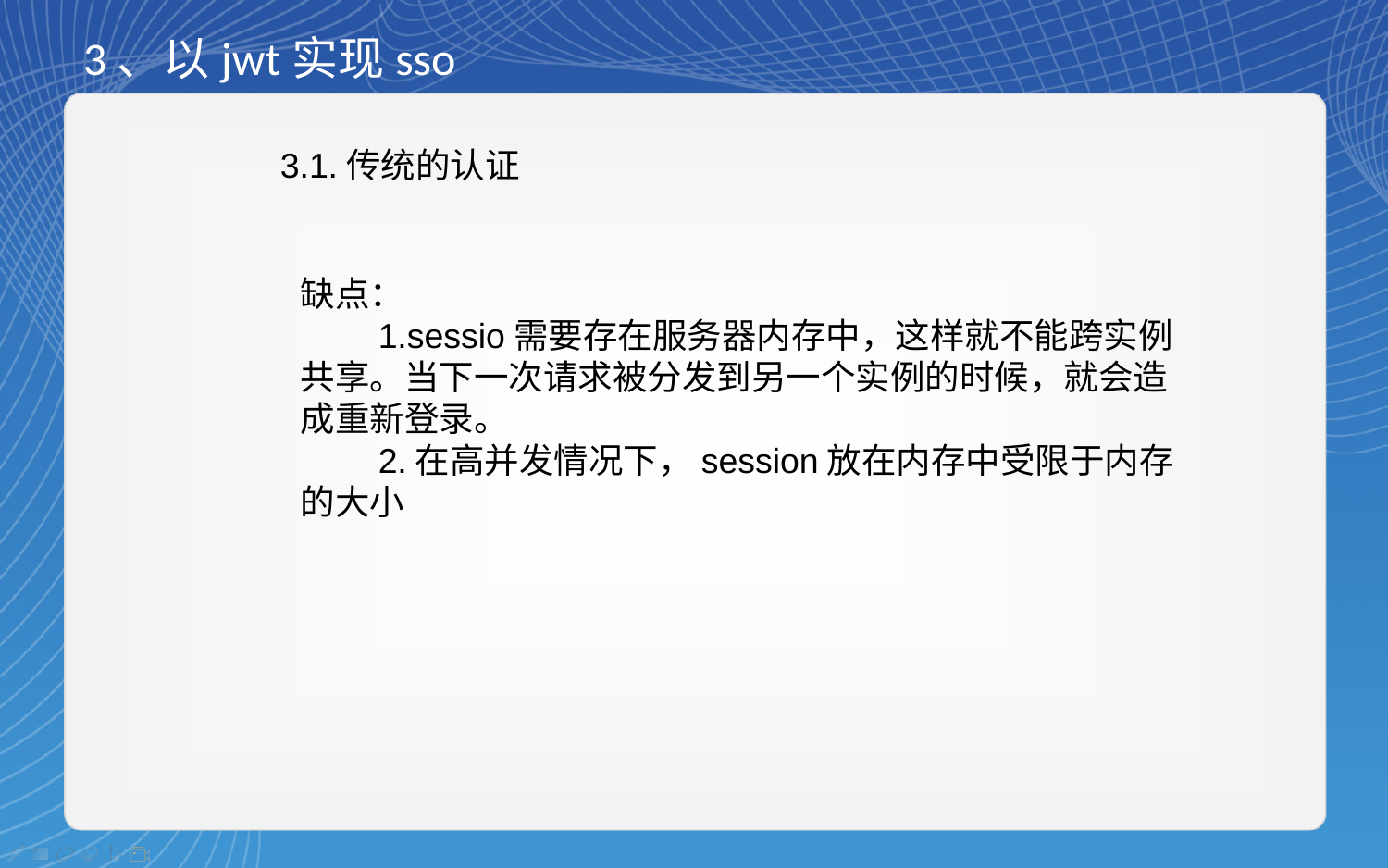

3、以jwt实现sso
3.1.传统的认证
缺点：
　　1.sessio需要存在服务器内存中，这样就不能跨实例共享。当下一次请求被分发到另一个实例的时候，就会造成重新登录。
　　2.在高并发情况下，session放在内存中受限于内存的大小